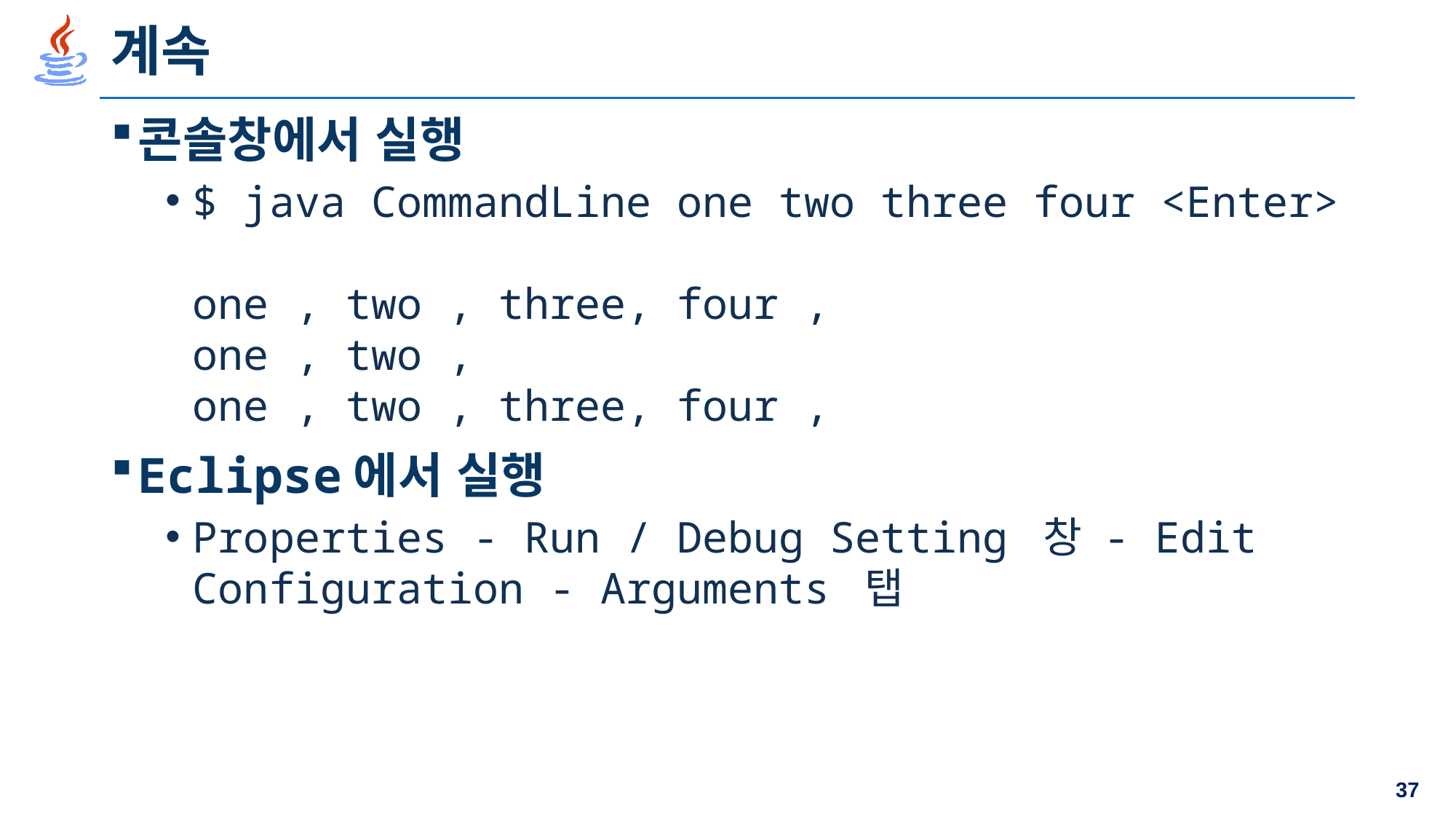

# 계속
콘솔창에서 실행
$ java CommandLine one two three four <Enter>
one , two , three, four ,
one , two ,
one , two , three, four ,
Eclipse에서 실행
Properties - Run / Debug Setting 창 - Edit Configuration - Arguments 탭
37